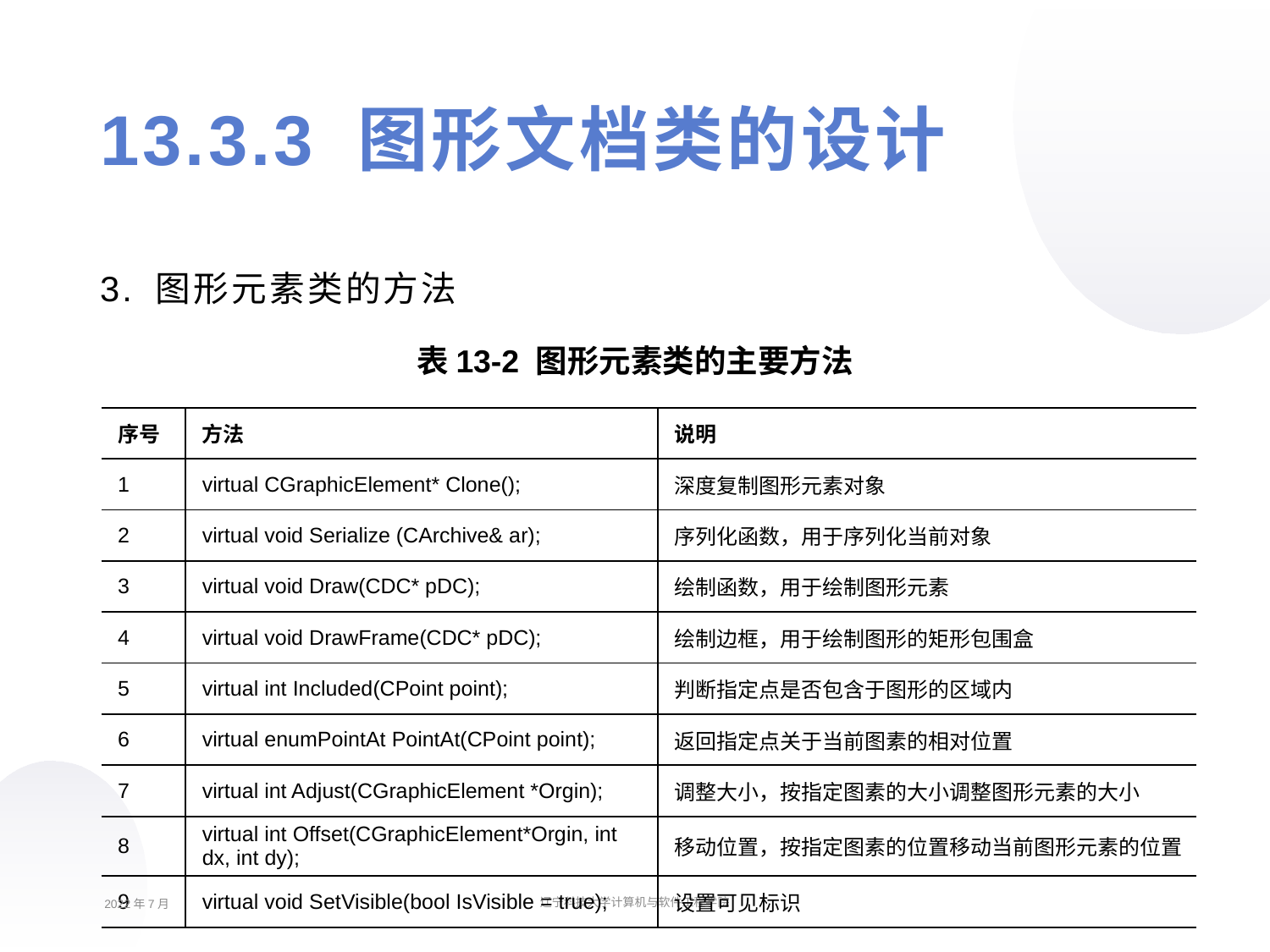

13.3.3 图形文档类的设计
3. 图形元素类的方法

表13-2 图形元素类的主要方法
| 序号 | 方法 | 说明 |
| --- | --- | --- |
| 1 | virtual CGraphicElement\* Clone(); | 深度复制图形元素对象 |
| 2 | virtual void Serialize (CArchive& ar); | 序列化函数，用于序列化当前对象 |
| 3 | virtual void Draw(CDC\* pDC); | 绘制函数，用于绘制图形元素 |
| 4 | virtual void DrawFrame(CDC\* pDC); | 绘制边框，用于绘制图形的矩形包围盒 |
| 5 | virtual int Included(CPoint point); | 判断指定点是否包含于图形的区域内 |
| 6 | virtual enumPointAt PointAt(CPoint point); | 返回指定点关于当前图素的相对位置 |
| 7 | virtual int Adjust(CGraphicElement \*Orgin); | 调整大小，按指定图素的大小调整图形元素的大小 |
| 8 | virtual int Offset(CGraphicElement\*Orgin, int dx, int dy); | 移动位置，按指定图素的位置移动当前图形元素的位置 |
| 9 | virtual void SetVisible(bool IsVisible = true); | 设置可见标识 |

2022年7月
辽宁科技大学计算机与软件工程学院
39